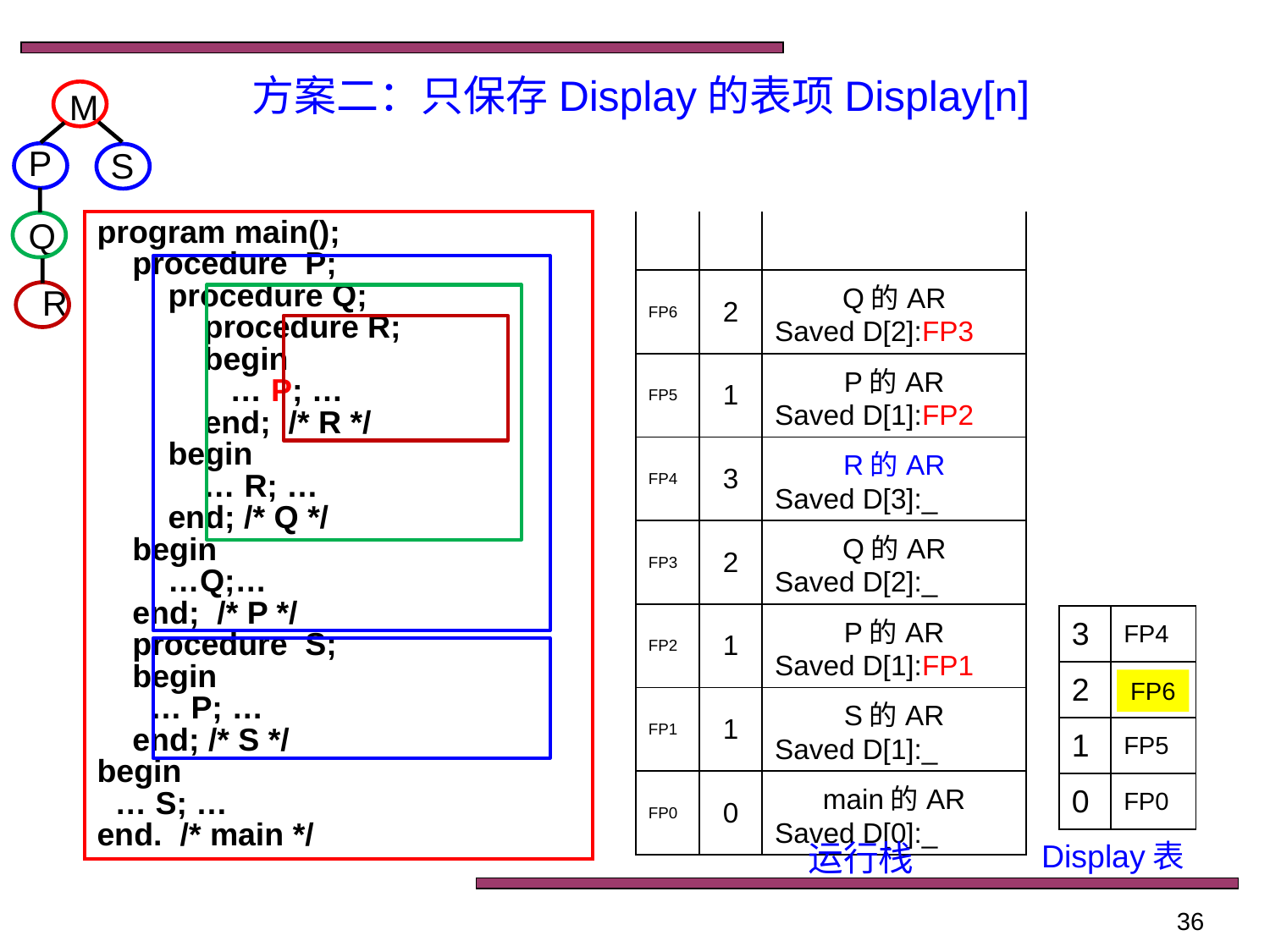

方案二：只保存Display的表项Display[n]
M

P

S

Q

R

|  |  |  |
| --- | --- | --- |
|  |  |  |
| FP6 | 2 | Q的AR Saved D[2]:FP3 |
| FP5 | 1 | P的AR Saved D[1]:FP2 |
| FP4 | 3 | R的AR Saved D[3]:\_ |
| FP3 | 2 | Q的AR Saved D[2]:\_ |
| FP2 | 1 | P的AR Saved D[1]:FP1 |
| FP1 | 1 | S的AR Saved D[1]:\_ |
| FP0 | 0 | main的AR Saved D[0]:\_ |
program main();
    procedure  P;
        procedure Q;
            procedure R;
            begin
               … P; …
            end;  /* R */
        begin
            … R; …
        end; /* Q */
    begin
        …Q;…
    end;  /* P */
    procedure  S;
    begin
      … P; …
    end; /* S */
begin
  … S; …
end.  /* main */

| 3 | FP4 |
| --- | --- |
| 2 | FP3 |
| 1 | FP5 |
| 0 | FP0 |

FP6
运行栈
Display表
36